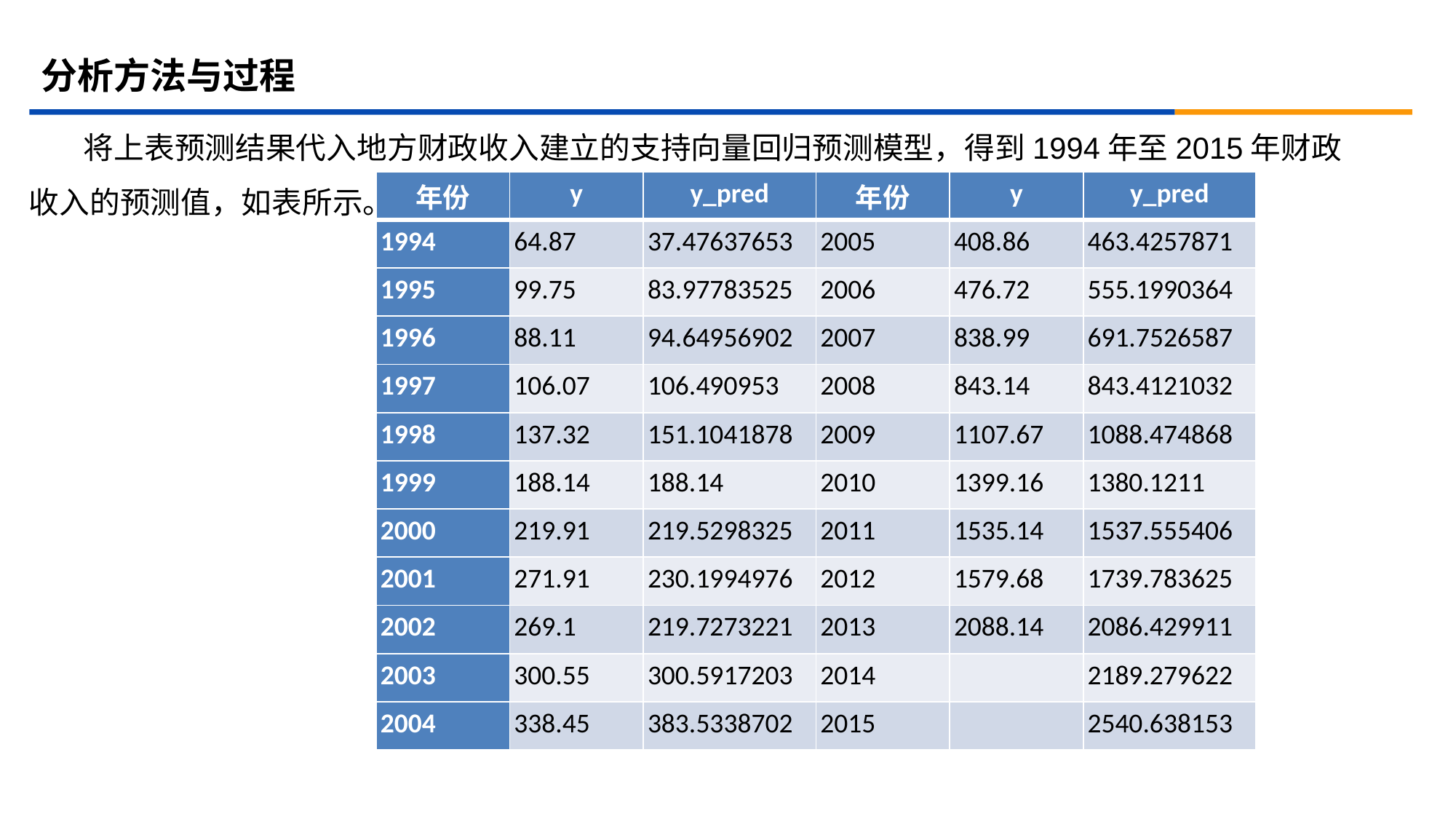

# 分析方法与过程
将上表预测结果代入地方财政收入建立的支持向量回归预测模型，得到1994年至2015年财政收入的预测值，如表所示。
| 年份 | y | y\_pred | 年份 | y | y\_pred |
| --- | --- | --- | --- | --- | --- |
| 1994 | 64.87 | 37.47637653 | 2005 | 408.86 | 463.4257871 |
| 1995 | 99.75 | 83.97783525 | 2006 | 476.72 | 555.1990364 |
| 1996 | 88.11 | 94.64956902 | 2007 | 838.99 | 691.7526587 |
| 1997 | 106.07 | 106.490953 | 2008 | 843.14 | 843.4121032 |
| 1998 | 137.32 | 151.1041878 | 2009 | 1107.67 | 1088.474868 |
| 1999 | 188.14 | 188.14 | 2010 | 1399.16 | 1380.1211 |
| 2000 | 219.91 | 219.5298325 | 2011 | 1535.14 | 1537.555406 |
| 2001 | 271.91 | 230.1994976 | 2012 | 1579.68 | 1739.783625 |
| 2002 | 269.1 | 219.7273221 | 2013 | 2088.14 | 2086.429911 |
| 2003 | 300.55 | 300.5917203 | 2014 |  | 2189.279622 |
| 2004 | 338.45 | 383.5338702 | 2015 |  | 2540.638153 |